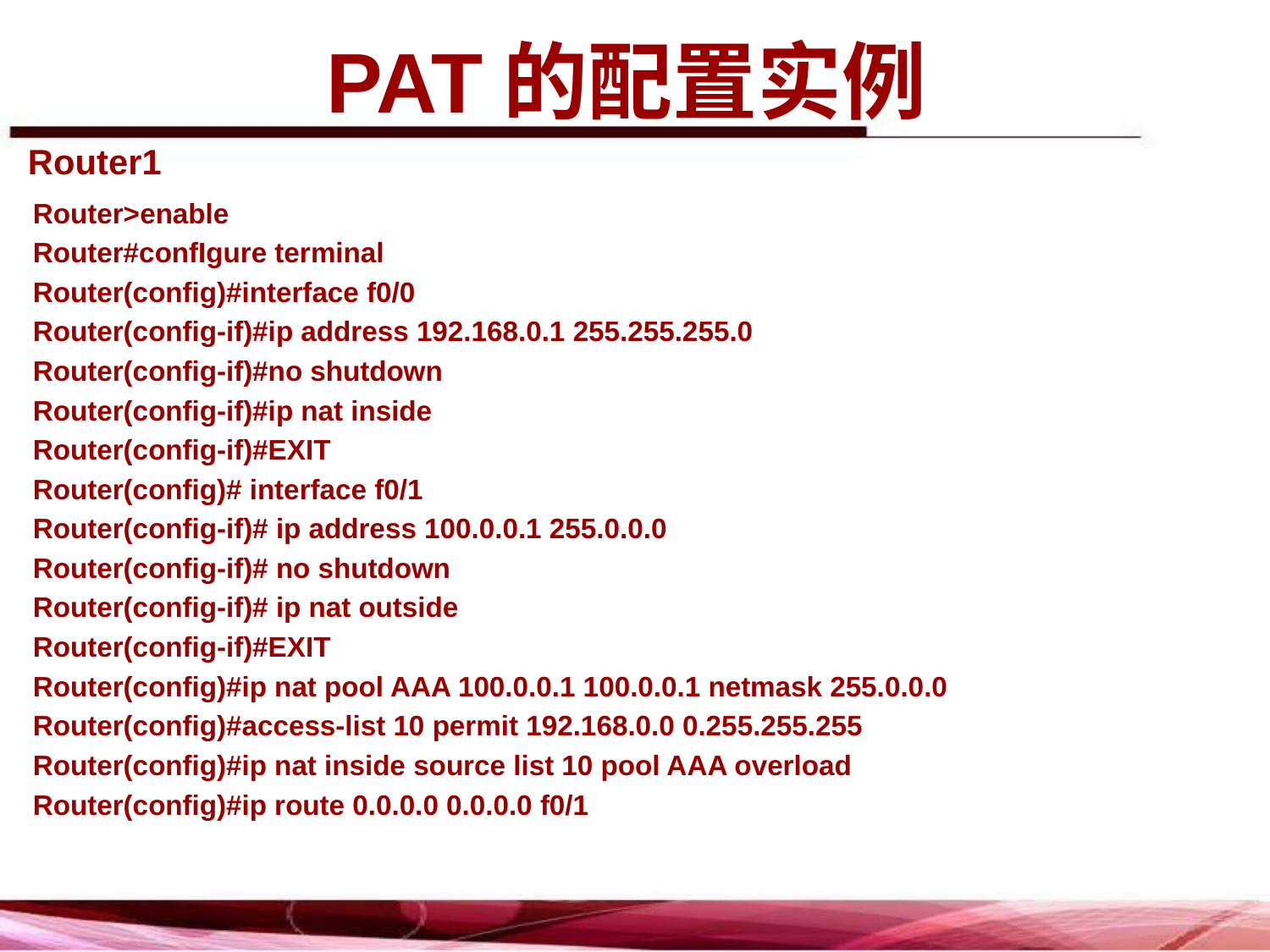

# PAT的配置实例
Router1
Router>enable
Router#confIgure terminal
Router(config)#interface f0/0
Router(config-if)#ip address 192.168.0.1 255.255.255.0
Router(config-if)#no shutdown
Router(config-if)#ip nat inside
Router(config-if)#EXIT
Router(config)# interface f0/1
Router(config-if)# ip address 100.0.0.1 255.0.0.0
Router(config-if)# no shutdown
Router(config-if)# ip nat outside
Router(config-if)#EXIT
Router(config)#ip nat pool AAA 100.0.0.1 100.0.0.1 netmask 255.0.0.0
Router(config)#access-list 10 permit 192.168.0.0 0.255.255.255
Router(config)#ip nat inside source list 10 pool AAA overload
Router(config)#ip route 0.0.0.0 0.0.0.0 f0/1